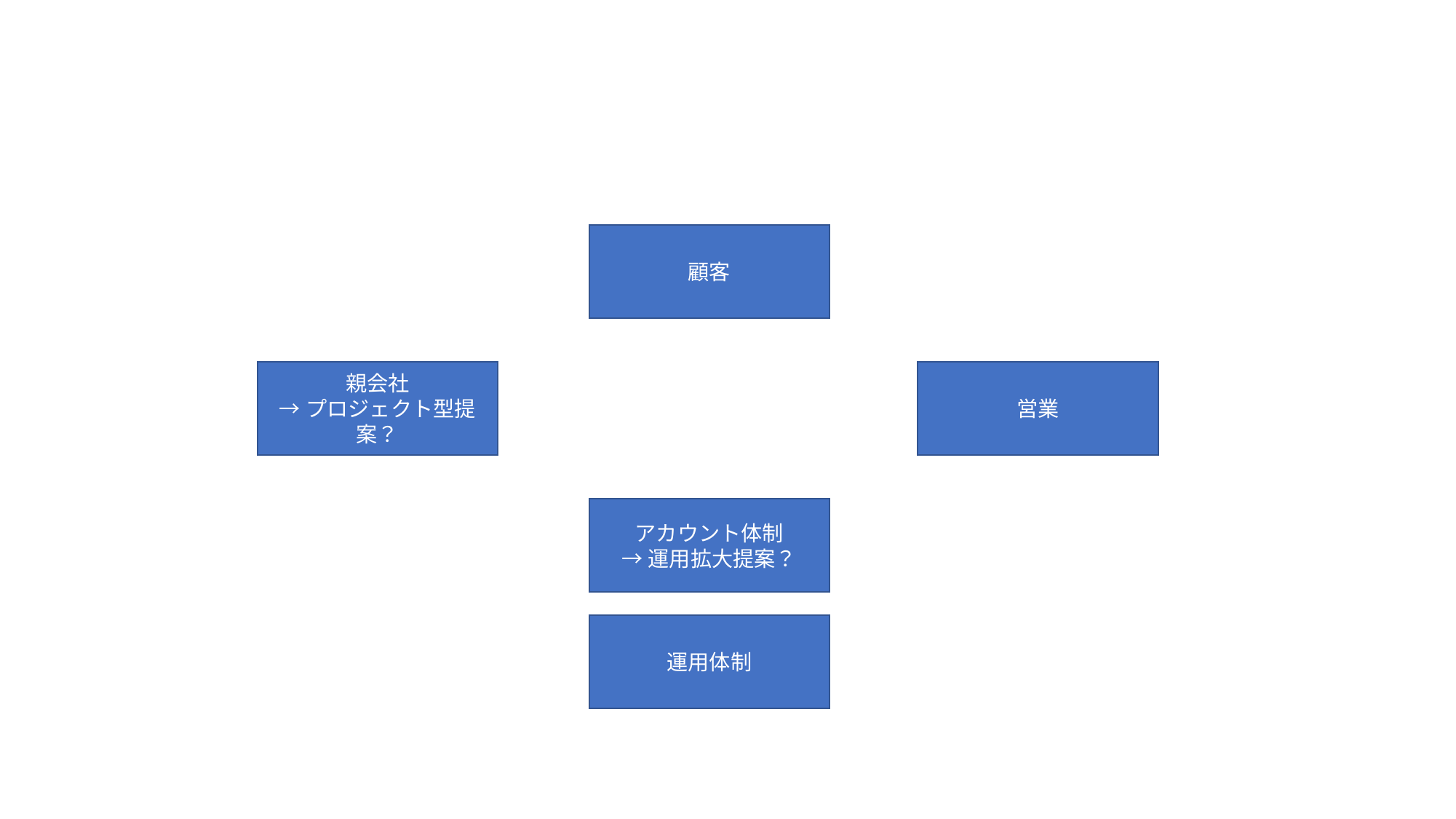

#
顧客
親会社
→プロジェクト型提案？
営業
アカウント体制
→運用拡大提案？
運用体制